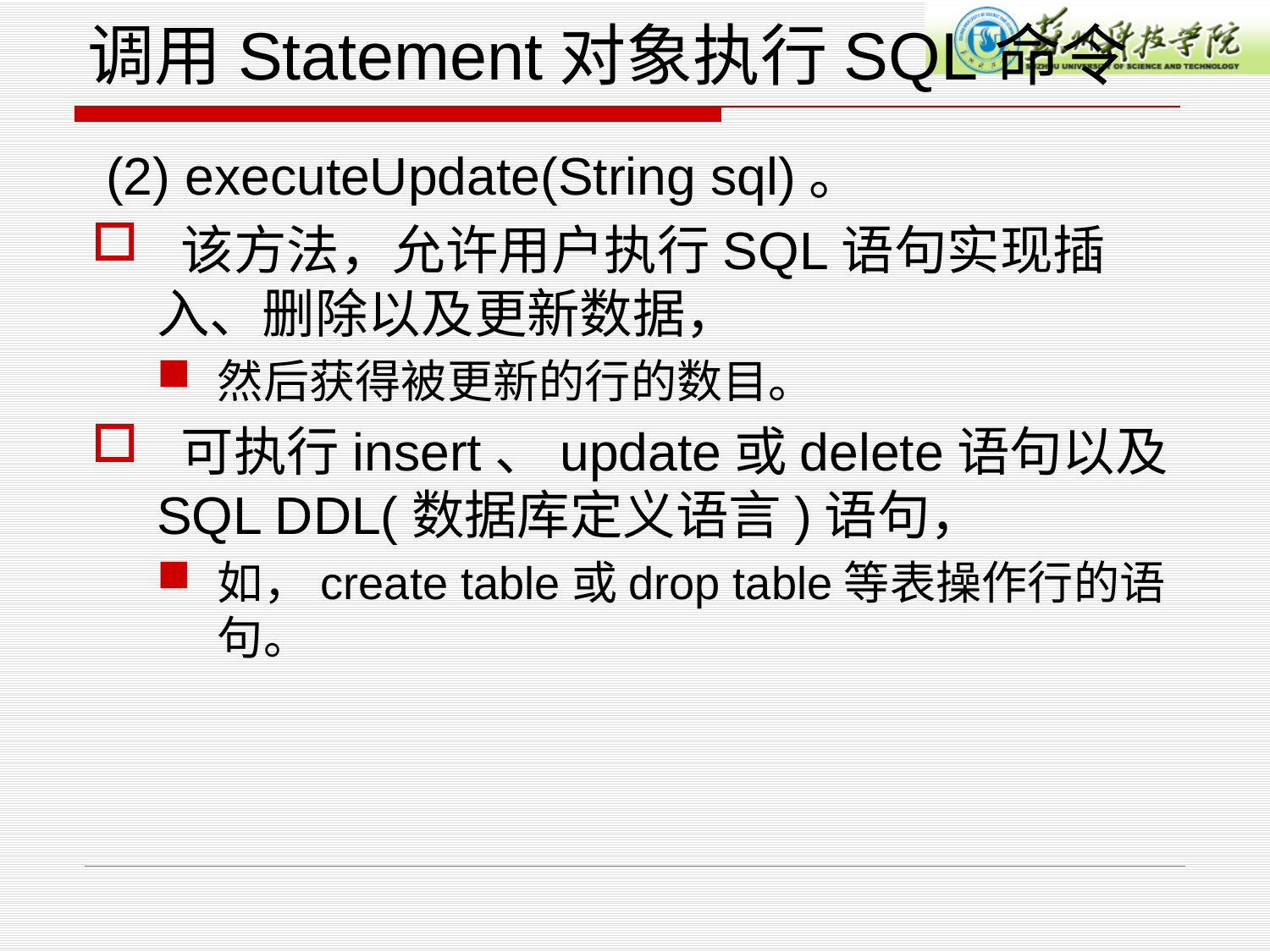

# 调用Statement对象执行SQL命令
 (2) executeUpdate(String sql)。
 该方法，允许用户执行SQL语句实现插入、删除以及更新数据，
然后获得被更新的行的数目。
 可执行insert、update或delete语句以及SQL DDL(数据库定义语言)语句，
如，create table或drop table等表操作行的语句。